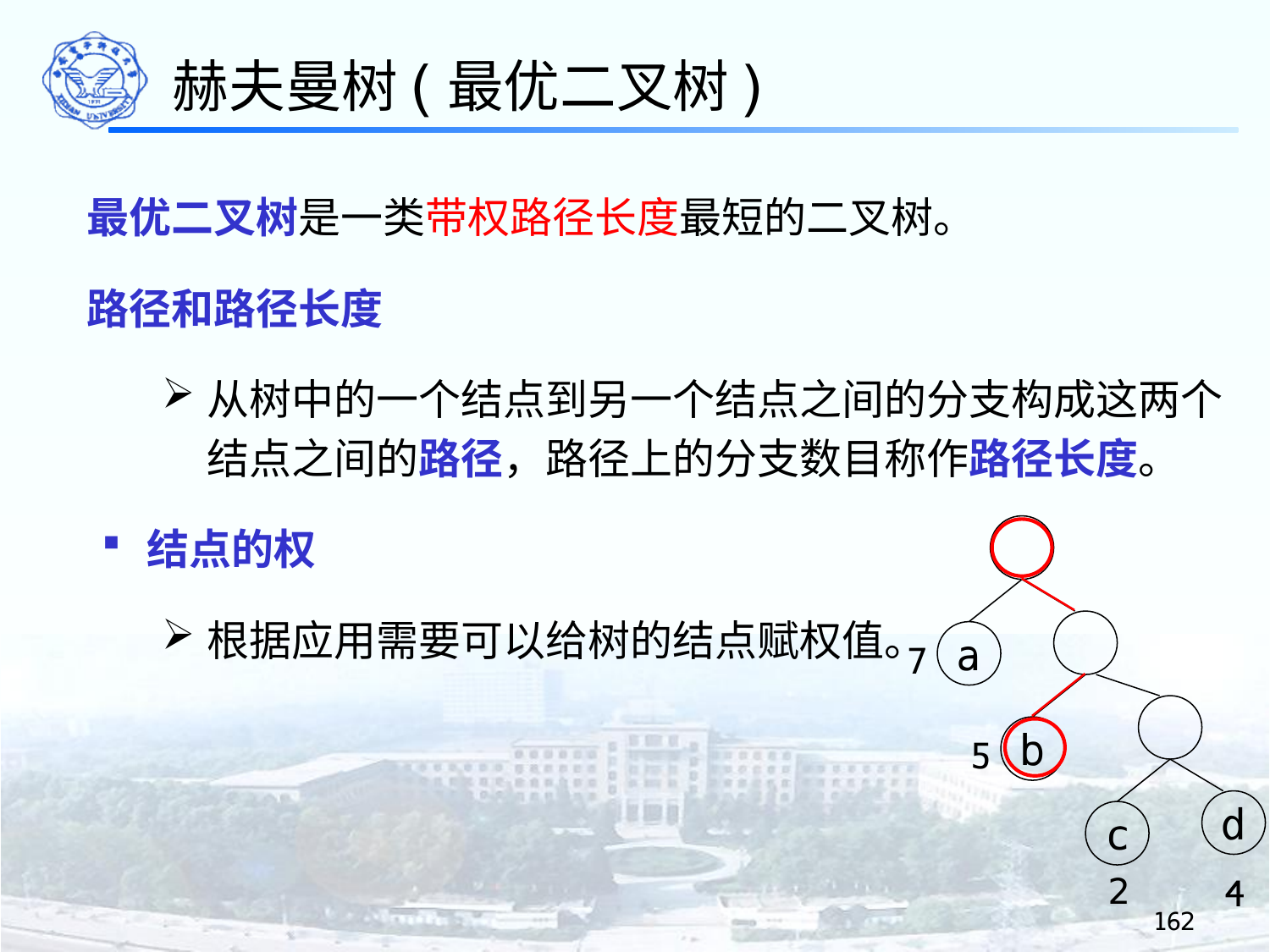

赫夫曼树(最优二叉树)
最优二叉树是一类带权路径长度最短的二叉树。
路径和路径长度
从树中的一个结点到另一个结点之间的分支构成这两个结点之间的路径，路径上的分支数目称作路径长度。
结点的权
根据应用需要可以给树的结点赋权值。

a
7

b
5

d
c
2
4

162